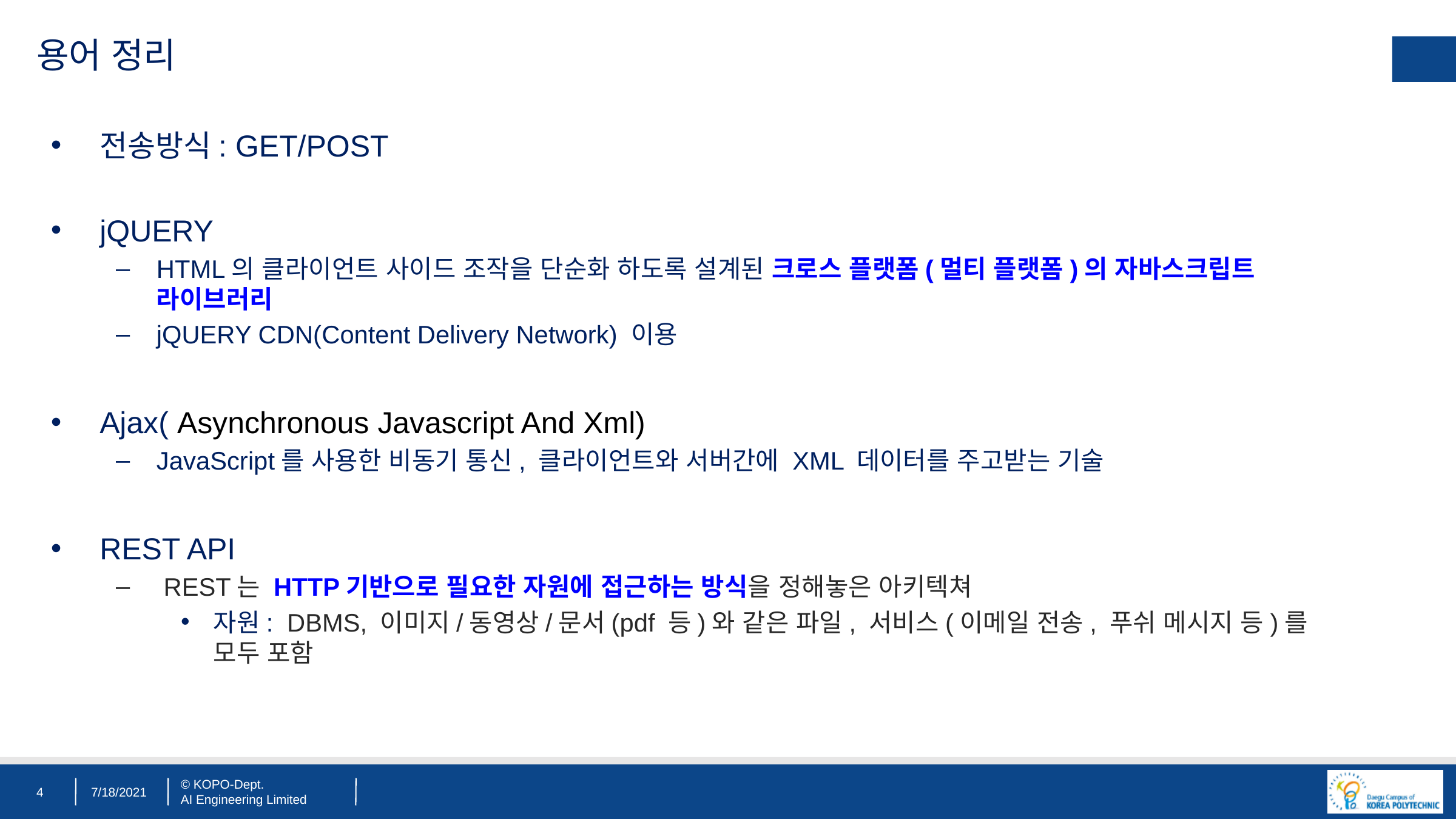

용어 정리
전송방식: GET/POST

jQUERY
HTML의 클라이언트 사이드 조작을 단순화 하도록 설계된 크로스 플랫폼(멀티 플랫폼)의 자바스크립트 라이브러리
jQUERY CDN(Content Delivery Network) 이용

Ajax( Asynchronous Javascript And Xml)
JavaScript를 사용한 비동기 통신, 클라이언트와 서버간에 XML 데이터를 주고받는 기술

REST API
 REST는 HTTP기반으로 필요한 자원에 접근하는 방식을 정해놓은 아키텍쳐
자원:  DBMS, 이미지/동영상/문서(pdf 등)와 같은 파일, 서비스(이메일 전송, 푸쉬 메시지 등)를 모두 포함

4
7/18/2021